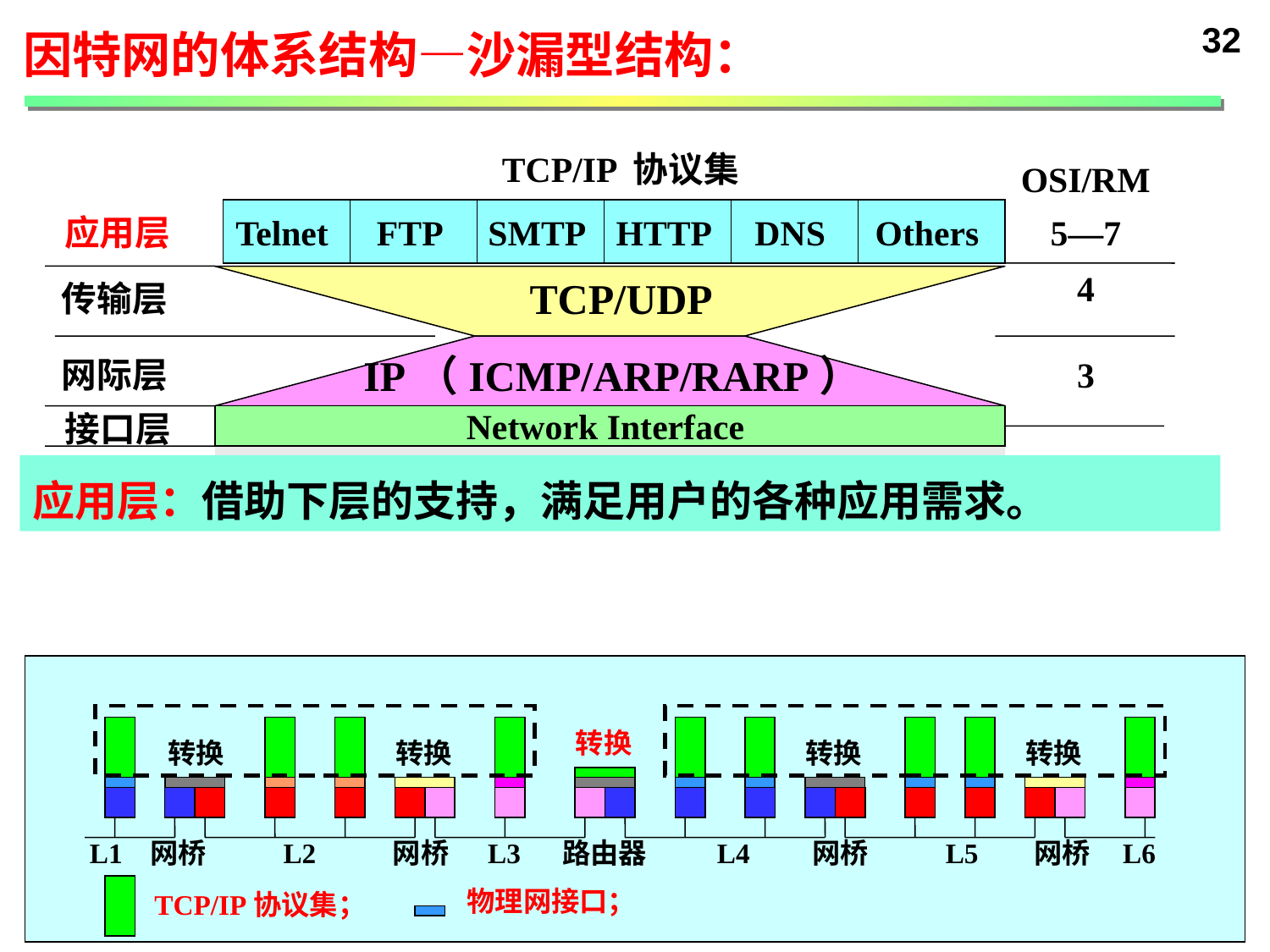

32
因特网的体系结构—沙漏型结构：

TCP/IP 协议集
OSI/RM
应用层
Telnet
FTP
SMTP
HTTP
DNS
Others
5—7
4

传输层

TCP/UDP

IP（ICMP/ARP/RARP）

网际层
3
接口层

Network Interface

1—2
物理网络

（各种物理网络: 802.X、FDDI、ATM、FR等）
应用层：借助下层的支持，满足用户的各种应用需求。

转换
转换
转换
转换
转换

L1   网桥           L2          网桥     L3     路由器          L4        网桥           L5       网桥    L6

物理网接口；
TCP/IP协议集；